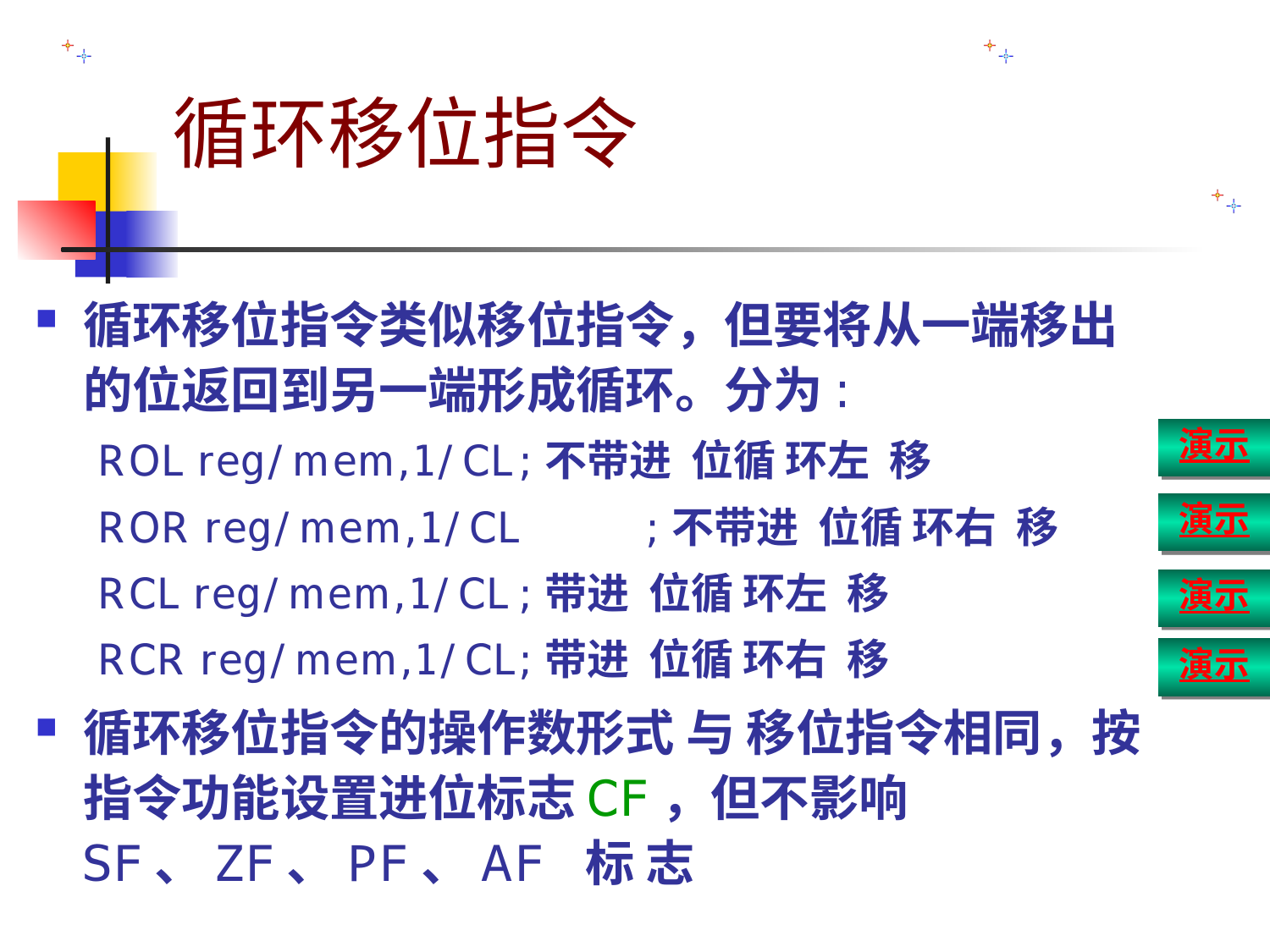

# 循环移位指令
循环移位指令类似移位指令，但要将从一端移出的位返回到另一端形成循环。分为:
ROL reg/mem,1/CL	;不带进  位循 环左  移
ROR reg/mem,1/CL	;不带进  位循 环右  移
RCL reg/mem,1/CL	;带进  位循 环左  移
RCR reg/mem,1/CL	;带进  位循 环右  移
循环移位指令的操作数形式 与 移位指令相同，按指令功能设置进位标志CF，但不影响SF、ZF、PF、AF  标 志
演示
演示
演示
演示